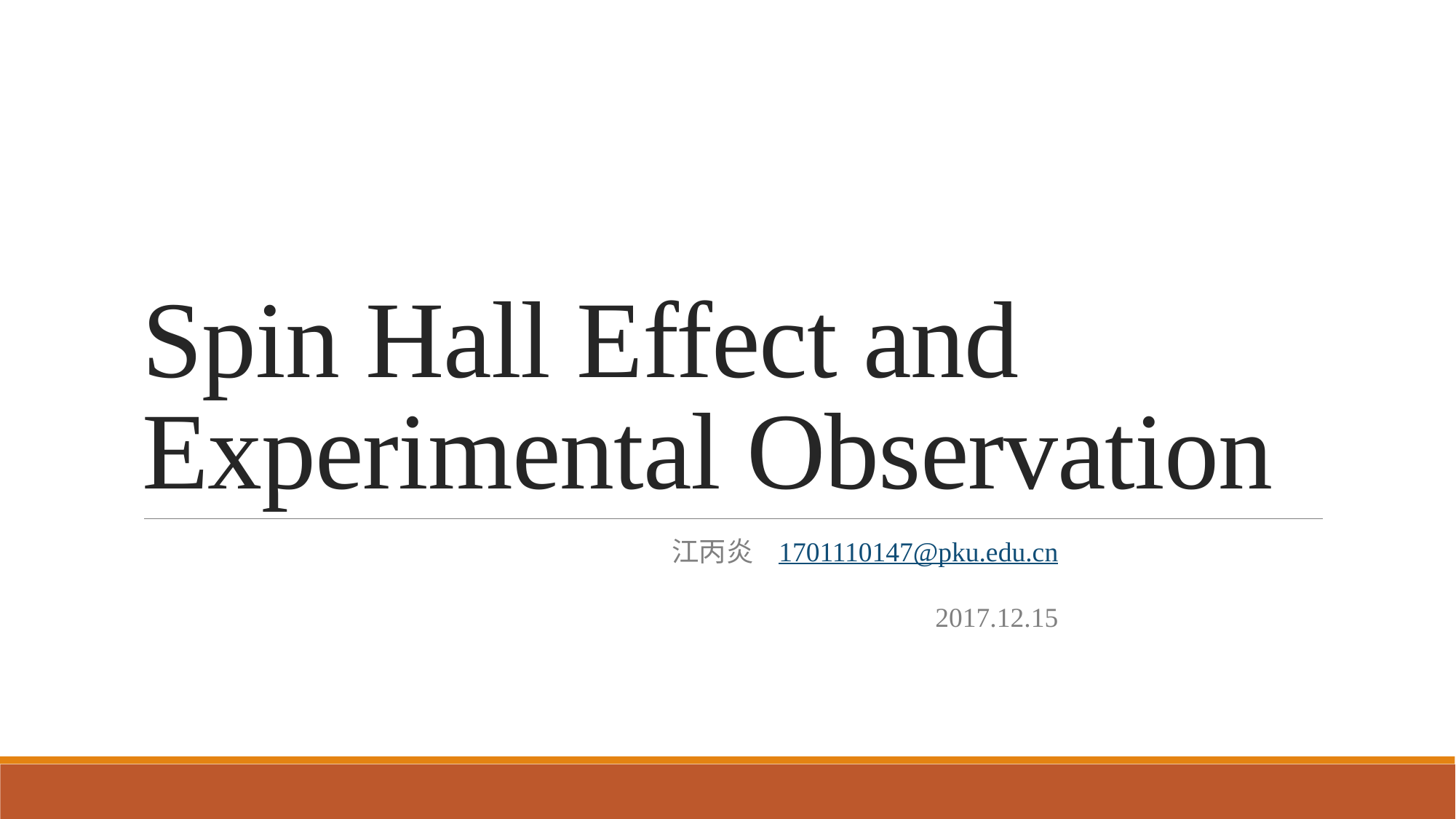

# Spin Hall Effect and Experimental Observation
江丙炎   1701110147@pku.edu.cn

2017.12.15